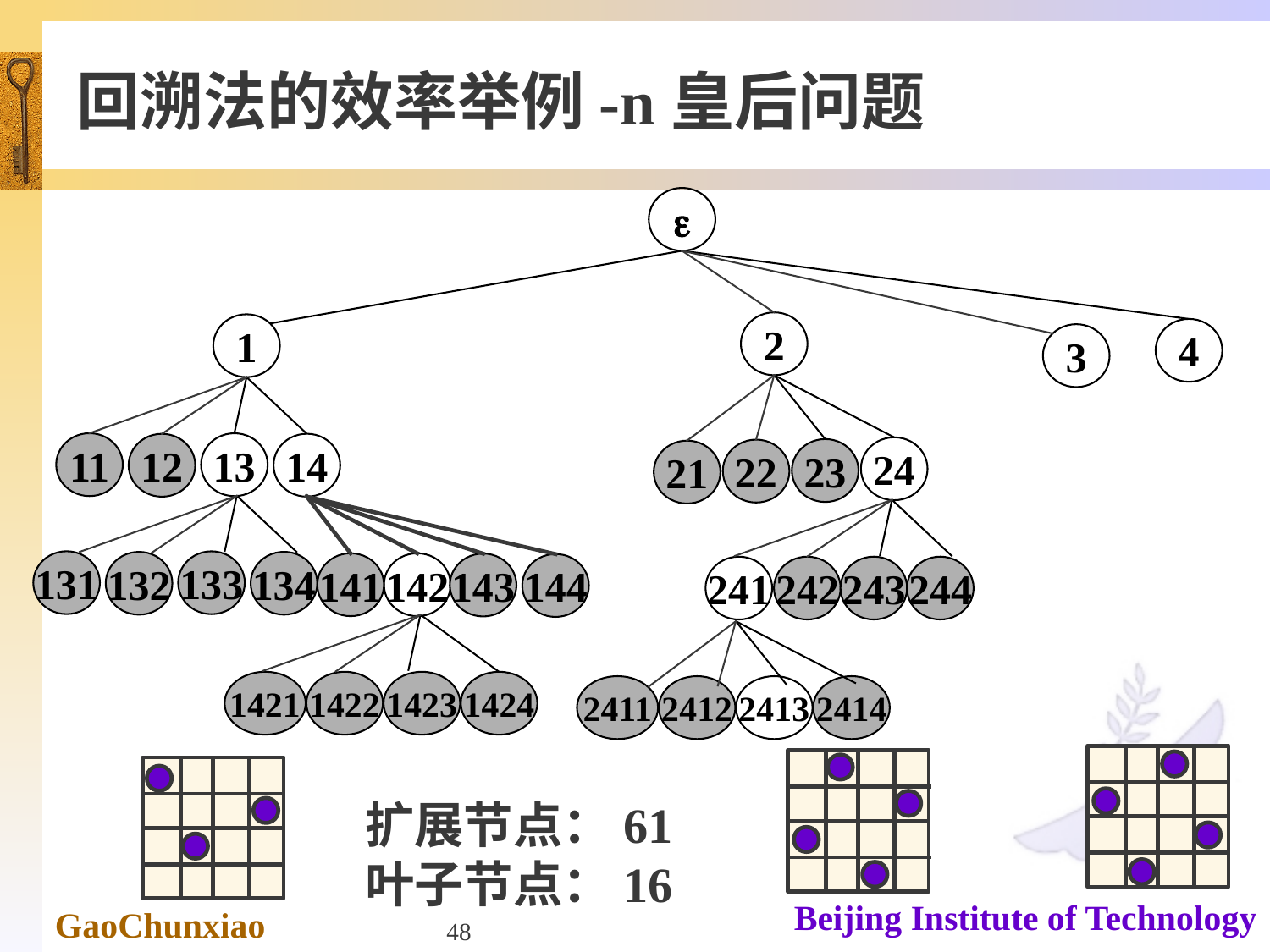

# 回溯法的效率举例-n皇后问题
ε
2
1
4
3
11
13
14
12
24
23
22
21
131
133
134
132
142
141
143
144
241
242
243
244
1421
1422
1423
1424
2411
2412
2413
2414

扩展节点：61
叶子节点：16

48